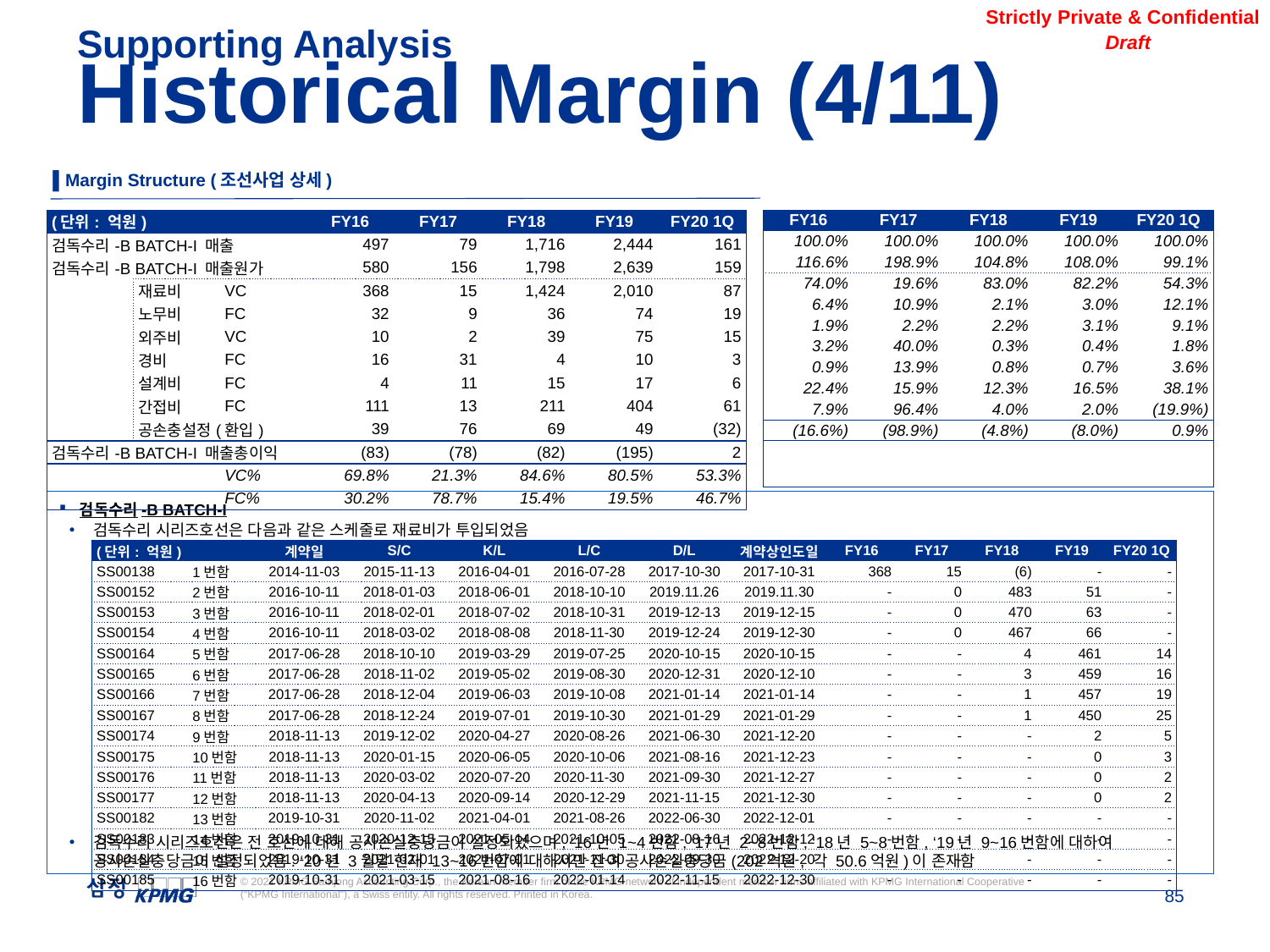

Supporting Analysis
Historical Margin (4/11)
▌Margin Structure (조선사업 상세)

| (단위: 억원) |  |  | FY16 | FY17 | FY18 | FY19 | FY20 1Q |
| --- | --- | --- | --- | --- | --- | --- | --- |
| 검독수리-B BATCH-I 매출 |  |  | 497 | 79 | 1,716 | 2,444 | 161 |
| 검독수리-B BATCH-I 매출원가 |  |  | 580 | 156 | 1,798 | 2,639 | 159 |
|  | 재료비 | VC | 368 | 15 | 1,424 | 2,010 | 87 |
|  | 노무비 | FC | 32 | 9 | 36 | 74 | 19 |
|  | 외주비 | VC | 10 | 2 | 39 | 75 | 15 |
|  | 경비 | FC | 16 | 31 | 4 | 10 | 3 |
|  | 설계비 | FC | 4 | 11 | 15 | 17 | 6 |
|  | 간접비 | FC | 111 | 13 | 211 | 404 | 61 |
|  | 공손충설정(환입) |  | 39 | 76 | 69 | 49 | (32) |
| 검독수리-B BATCH-I 매출총이익 |  |  | (83) | (78) | (82) | (195) | 2 |
|  |  | VC% | 69.8% | 21.3% | 84.6% | 80.5% | 53.3% |
|  |  | FC% | 30.2% | 78.7% | 15.4% | 19.5% | 46.7% |
| FY16 | FY17 | FY18 | FY19 | FY20 1Q |
| --- | --- | --- | --- | --- |
| 100.0% | 100.0% | 100.0% | 100.0% | 100.0% |
| 116.6% | 198.9% | 104.8% | 108.0% | 99.1% |
| 74.0% | 19.6% | 83.0% | 82.2% | 54.3% |
| 6.4% | 10.9% | 2.1% | 3.0% | 12.1% |
| 1.9% | 2.2% | 2.2% | 3.1% | 9.1% |
| 3.2% | 40.0% | 0.3% | 0.4% | 1.8% |
| 0.9% | 13.9% | 0.8% | 0.7% | 3.6% |
| 22.4% | 15.9% | 12.3% | 16.5% | 38.1% |
| 7.9% | 96.4% | 4.0% | 2.0% | (19.9%) |
| (16.6%) | (98.9%) | (4.8%) | (8.0%) | 0.9% |
|  |  |  |  |  |
|  |  |  |  |  |
검독수리-B BATCH-I
검독수리 시리즈호선은 다음과 같은 스케줄로 재료비가 투입되었음

검독수리 시리즈호선은 전 호선에 대해 공사손실충당금이 설정되었으며, ‘16년 1~4번함, ‘17년 2~8번함, ‘18년 5~8번함, ‘19년 9~16번함에 대하여 공사손실충당금이 설정되었음. ‘20년 3월말 현재 13~16번함에 대해서만 잔여 공사손실충당금(202억원, 각 50.6억원)이 존재함

| (단위: 억원) |  | 계약일 | S/C | K/L | L/C | D/L | 계약상인도일 | FY16 | FY17 | FY18 | FY19 | FY20 1Q |
| --- | --- | --- | --- | --- | --- | --- | --- | --- | --- | --- | --- | --- |
| SS00138 | 1번함 | 2014-11-03 | 2015-11-13 | 2016-04-01 | 2016-07-28 | 2017-10-30 | 2017-10-31 | 368 | 15 | (6) | - | - |
| SS00152 | 2번함 | 2016-10-11 | 2018-01-03 | 2018-06-01 | 2018-10-10 | 2019.11.26 | 2019.11.30 | - | 0 | 483 | 51 | - |
| SS00153 | 3번함 | 2016-10-11 | 2018-02-01 | 2018-07-02 | 2018-10-31 | 2019-12-13 | 2019-12-15 | - | 0 | 470 | 63 | - |
| SS00154 | 4번함 | 2016-10-11 | 2018-03-02 | 2018-08-08 | 2018-11-30 | 2019-12-24 | 2019-12-30 | - | 0 | 467 | 66 | - |
| SS00164 | 5번함 | 2017-06-28 | 2018-10-10 | 2019-03-29 | 2019-07-25 | 2020-10-15 | 2020-10-15 | - | - | 4 | 461 | 14 |
| SS00165 | 6번함 | 2017-06-28 | 2018-11-02 | 2019-05-02 | 2019-08-30 | 2020-12-31 | 2020-12-10 | - | - | 3 | 459 | 16 |
| SS00166 | 7번함 | 2017-06-28 | 2018-12-04 | 2019-06-03 | 2019-10-08 | 2021-01-14 | 2021-01-14 | - | - | 1 | 457 | 19 |
| SS00167 | 8번함 | 2017-06-28 | 2018-12-24 | 2019-07-01 | 2019-10-30 | 2021-01-29 | 2021-01-29 | - | - | 1 | 450 | 25 |
| SS00174 | 9번함 | 2018-11-13 | 2019-12-02 | 2020-04-27 | 2020-08-26 | 2021-06-30 | 2021-12-20 | - | - | - | 2 | 5 |
| SS00175 | 10번함 | 2018-11-13 | 2020-01-15 | 2020-06-05 | 2020-10-06 | 2021-08-16 | 2021-12-23 | - | - | - | 0 | 3 |
| SS00176 | 11번함 | 2018-11-13 | 2020-03-02 | 2020-07-20 | 2020-11-30 | 2021-09-30 | 2021-12-27 | - | - | - | 0 | 2 |
| SS00177 | 12번함 | 2018-11-13 | 2020-04-13 | 2020-09-14 | 2020-12-29 | 2021-11-15 | 2021-12-30 | - | - | - | 0 | 2 |
| SS00182 | 13번함 | 2019-10-31 | 2020-11-02 | 2021-04-01 | 2021-08-26 | 2022-06-30 | 2022-12-01 | - | - | - | - | - |
| SS00183 | 14번함 | 2019-10-31 | 2020-12-15 | 2021-05-14 | 2021-10-05 | 2022-08-16 | 2022-12-12 | - | - | - | - | - |
| SS00184 | 15번함 | 2019-10-31 | 2021-02-01 | 2021-07-01 | 2021-11-30 | 2022-09-30 | 2022-12-20 | - | - | - | - | - |
| SS00185 | 16번함 | 2019-10-31 | 2021-03-15 | 2021-08-16 | 2022-01-14 | 2022-11-15 | 2022-12-30 | - | - | - | - | - |